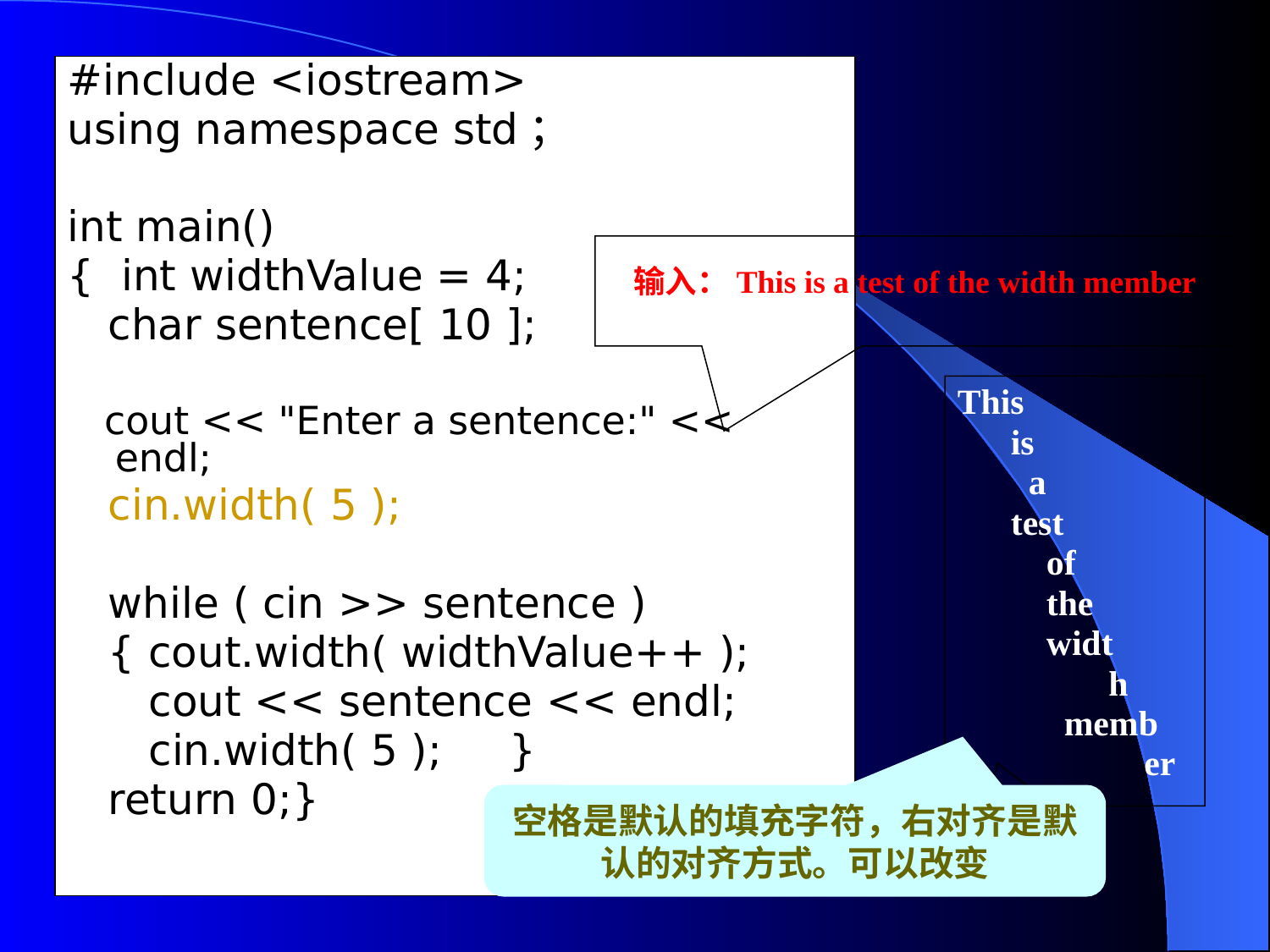

#include <iostream>
using namespace std；

int main()
{  int widthValue = 4;
   char sentence[ 10 ];

   cout << "Enter a sentence:" << endl;
   cin.width( 5 );

   while ( cin >> sentence )
   { cout.width( widthValue++ );
      cout << sentence << endl;
      cin.width( 5 );     }
   return 0;}
输入：This is a test of the width member
This
      is
        a
      test
          of
          the
          widt
                 h
            memb
                     er
空格是默认的填充字符，右对齐是默认的对齐方式。可以改变